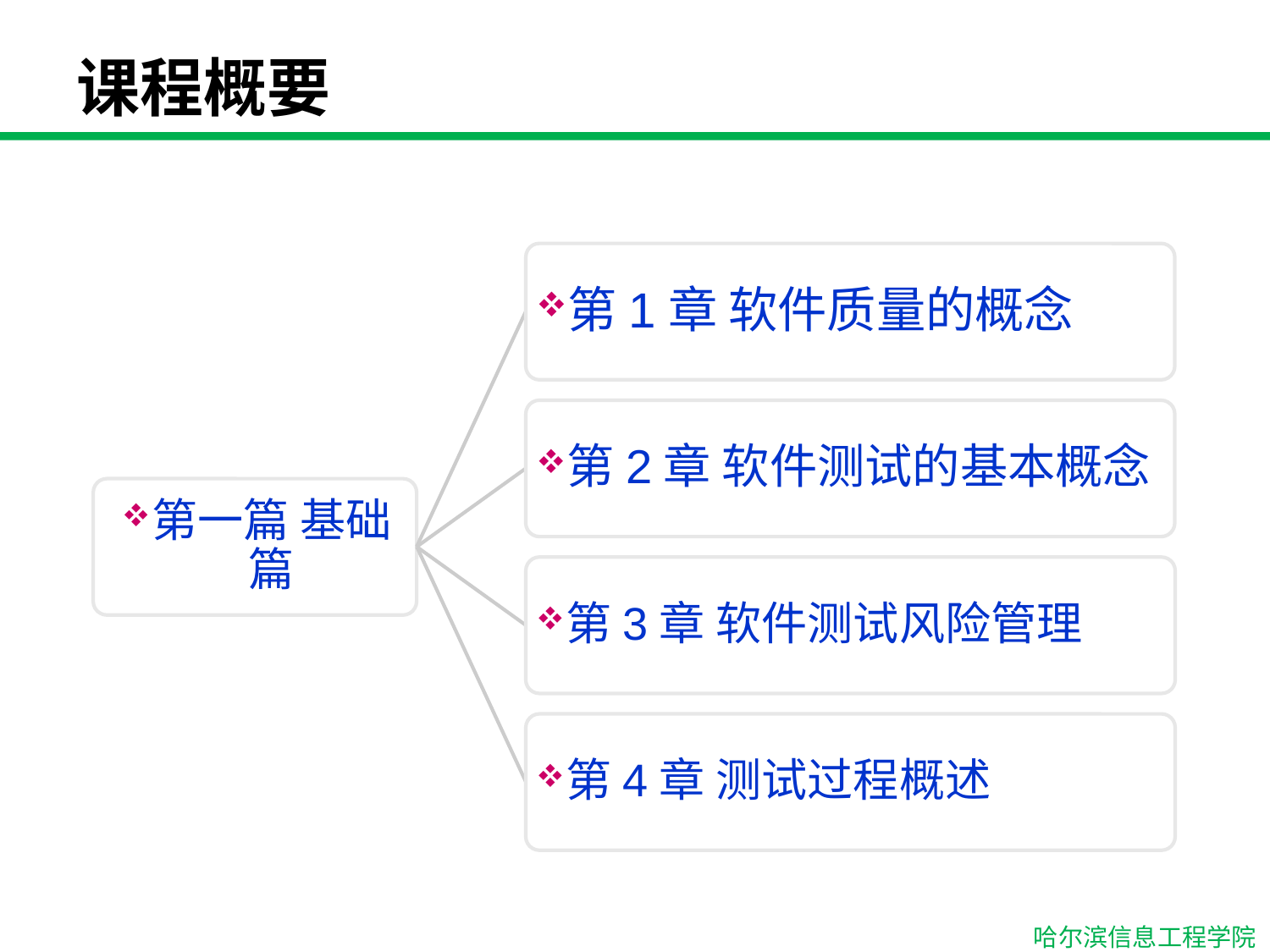

# 课程概要
第一篇 基础篇

第1章 软件质量的概念

第2章 软件测试的基本概念

第3章 软件测试风险管理

第4章 测试过程概述